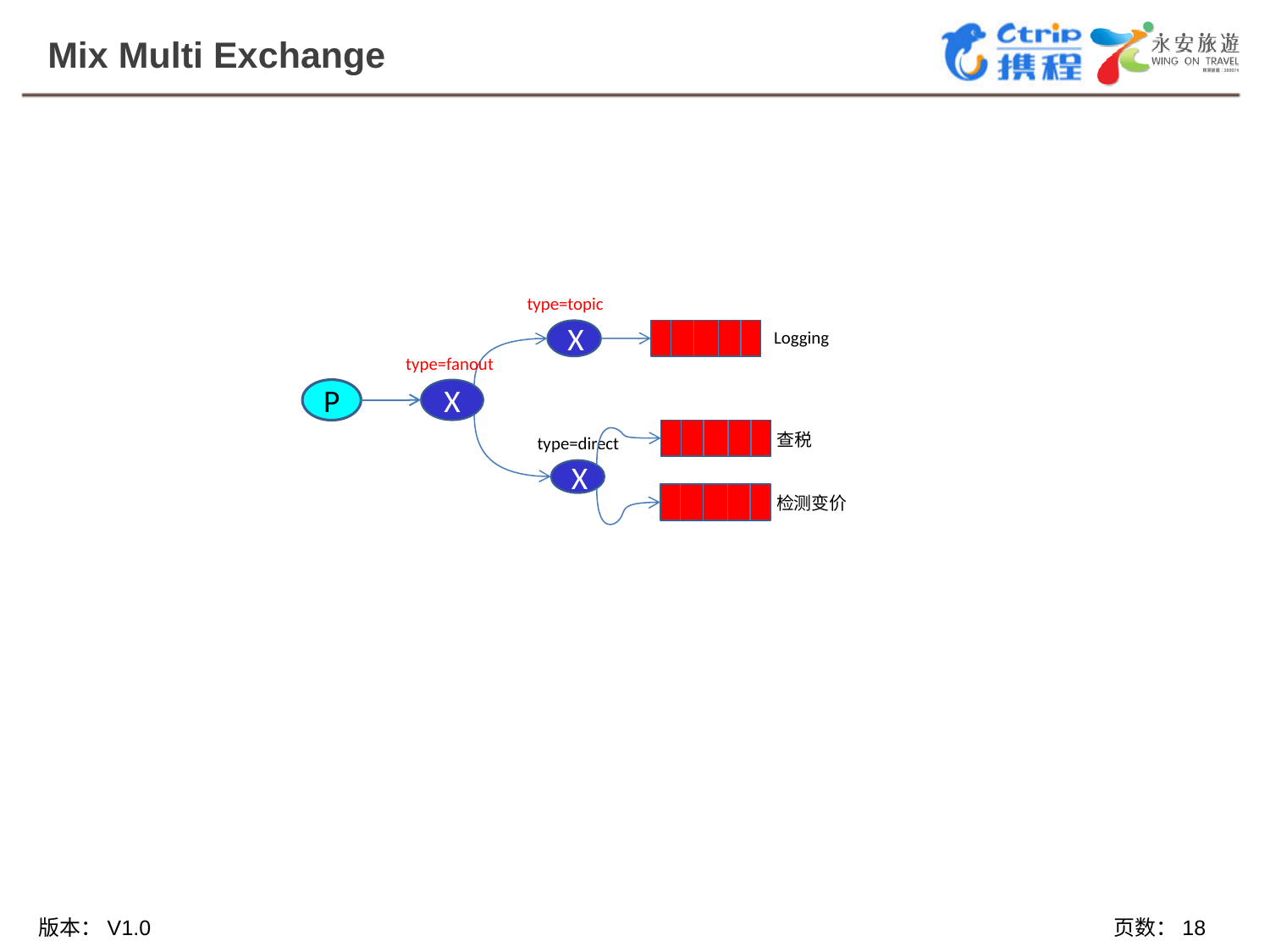

Mix Multi Exchange
type=topic
Logging
X

type=fanout
P
X

查税
type=direct
X

检测变价